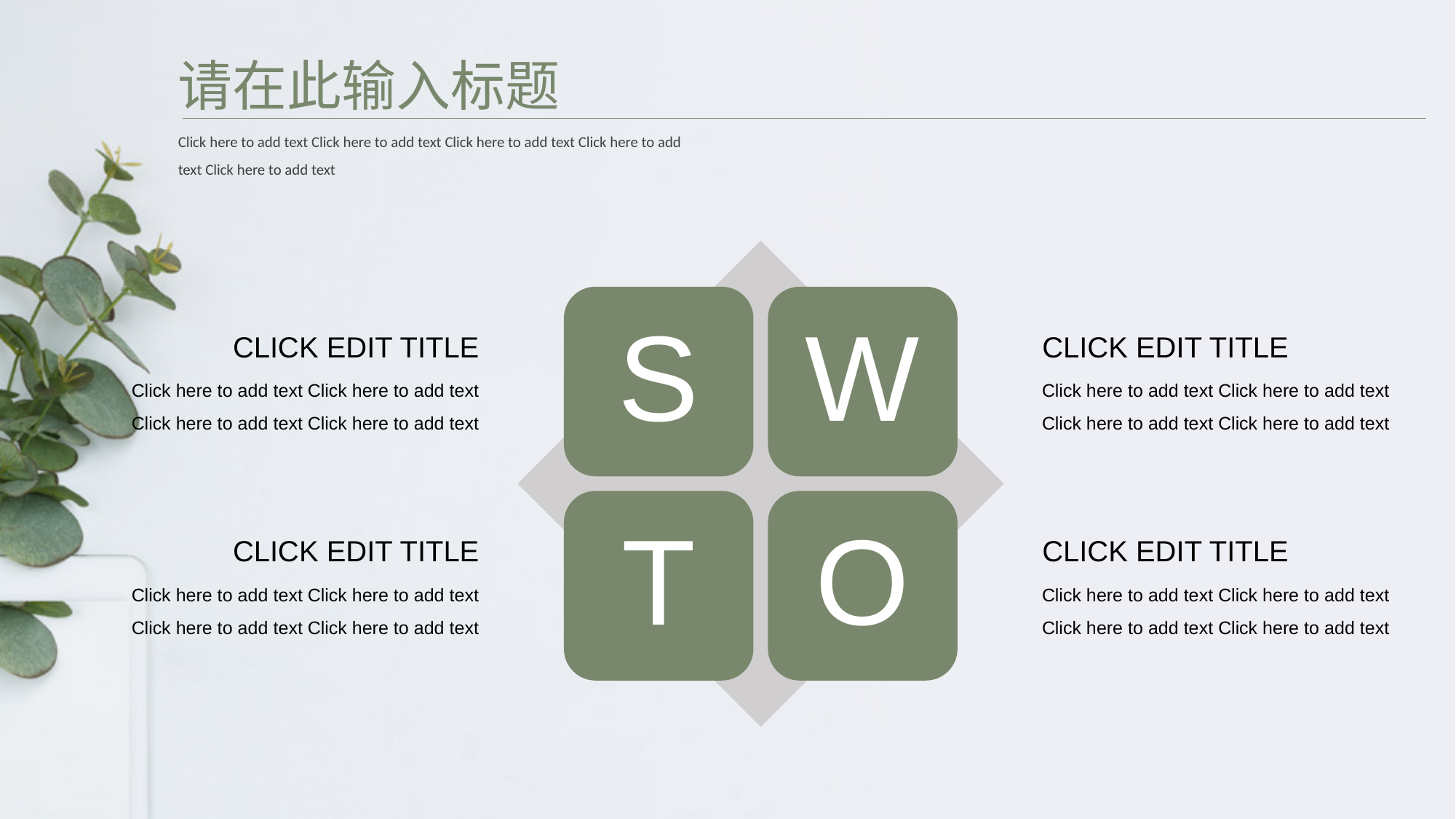

请在此输入标题
Click here to add text Click here to add text Click here to add text Click here to add text Click here to add text

S
W
T
O
CLICK EDIT TITLE
Click here to add text Click here to add text Click here to add text Click here to add text
CLICK EDIT TITLE
Click here to add text Click here to add text Click here to add text Click here to add text
CLICK EDIT TITLE
Click here to add text Click here to add text Click here to add text Click here to add text
CLICK EDIT TITLE
Click here to add text Click here to add text Click here to add text Click here to add text